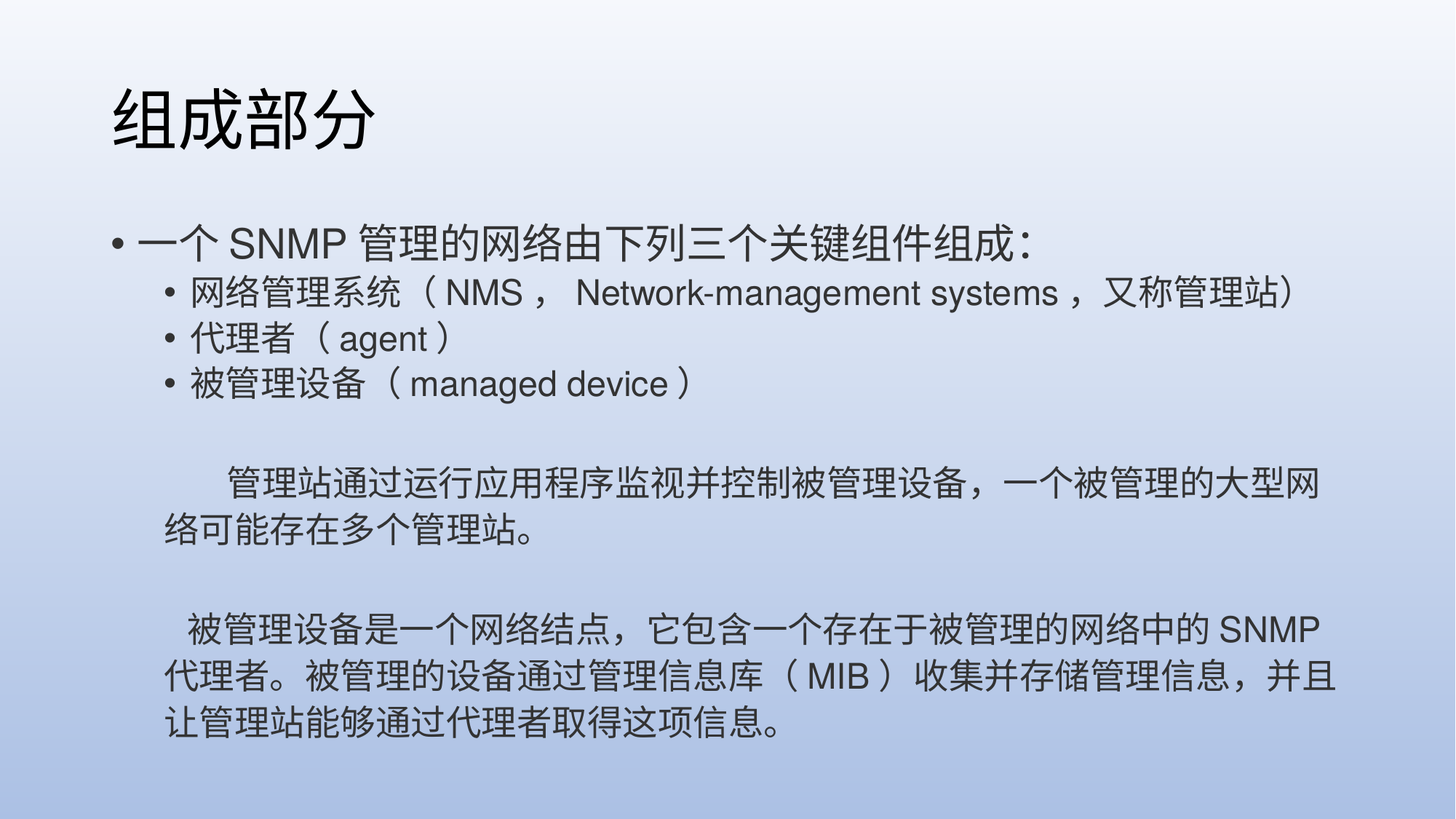

# 组成部分
一个SNMP管理的网络由下列三个关键组件组成：
网络管理系统（NMS，Network-management systems，又称管理站）
代理者（agent）
被管理设备（managed device）

       管理站通过运行应用程序监视并控制被管理设备，一个被管理的大型网络可能存在多个管理站。

	  被管理设备是一个网络结点，它包含一个存在于被管理的网络中的SNMP代理者。被管理的设备通过管理信息库（MIB）收集并存储管理信息，并且让管理站能够通过代理者取得这项信息。